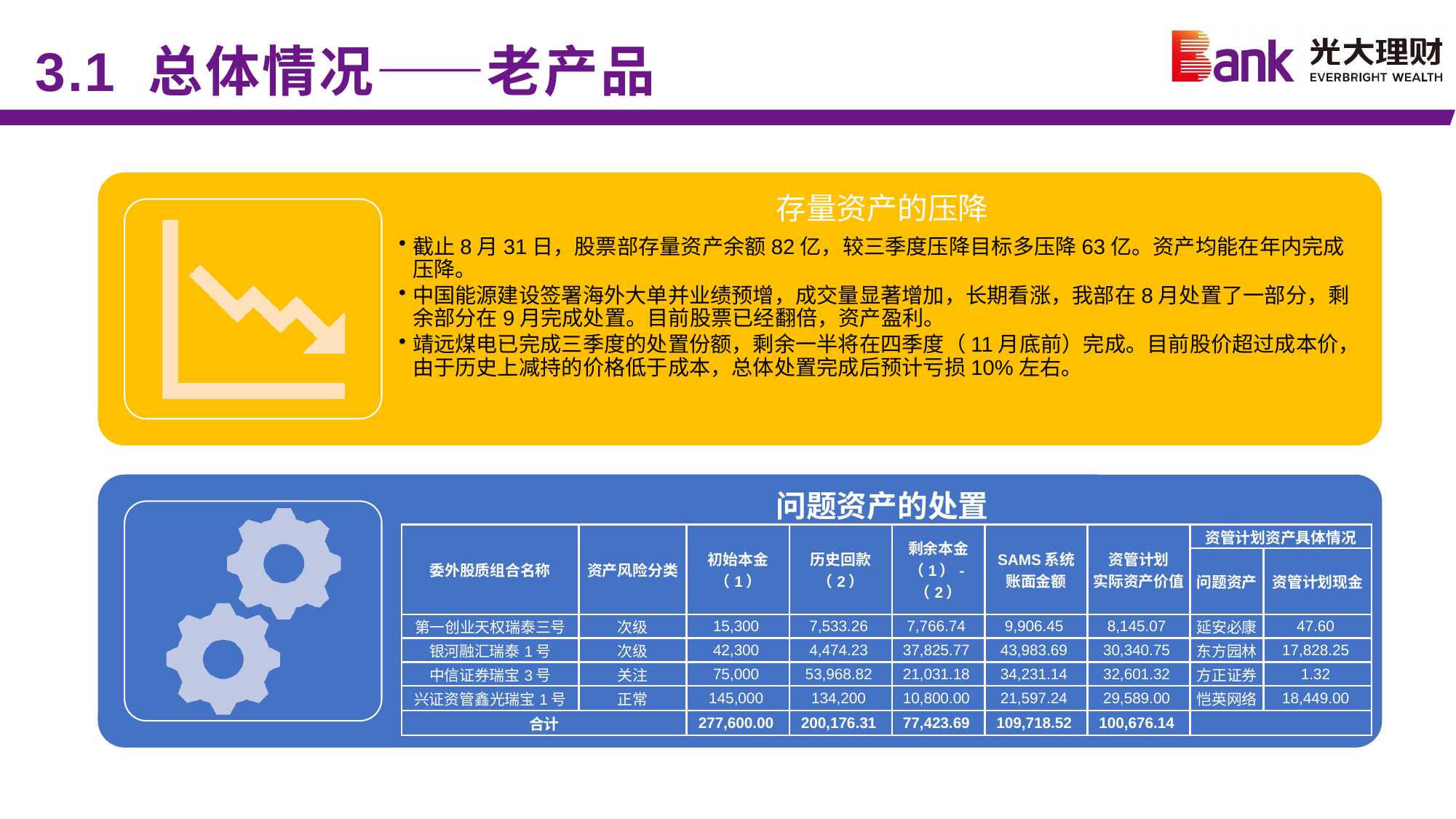

3.1 总体情况——老产品
存量资产的压降
截止8月31日，股票部存量资产余额82亿，较三季度压降目标多压降63亿。资产均能在年内完成压降。
中国能源建设签署海外大单并业绩预增，成交量显著增加，长期看涨，我部在8月处置了一部分，剩余部分在9月完成处置。目前股票已经翻倍，资产盈利。
靖远煤电已完成三季度的处置份额，剩余一半将在四季度（11月底前）完成。目前股价超过成本价，由于历史上减持的价格低于成本，总体处置完成后预计亏损10%左右。

问题资产的处置

| 委外股质组合名称 | 资产风险分类 | 初始本金 （1） | 历史回款 （2） | 剩余本金 （1）-（2） | SAMS系统 账面金额 | 资管计划 实际资产价值 | 资管计划资产具体情况 |  |
| --- | --- | --- | --- | --- | --- | --- | --- | --- |
|  |  |  |  |  |  |  | 问题资产 | 资管计划现金 |
| 第一创业天权瑞泰三号 | 次级 | 15,300 | 7,533.26 | 7,766.74 | 9,906.45 | 8,145.07 | 延安必康 | 47.60 |
| 银河融汇瑞泰1号 | 次级 | 42,300 | 4,474.23 | 37,825.77 | 43,983.69 | 30,340.75 | 东方园林 | 17,828.25 |
| 中信证券瑞宝3号 | 关注 | 75,000 | 53,968.82 | 21,031.18 | 34,231.14 | 32,601.32 | 方正证券 | 1.32 |
| 兴证资管鑫光瑞宝1号 | 正常 | 145,000 | 134,200 | 10,800.00 | 21,597.24 | 29,589.00 | 恺英网络 | 18,449.00 |
| 合计 |  | 277,600.00 | 200,176.31 | 77,423.69 | 109,718.52 | 100,676.14 |  |  |